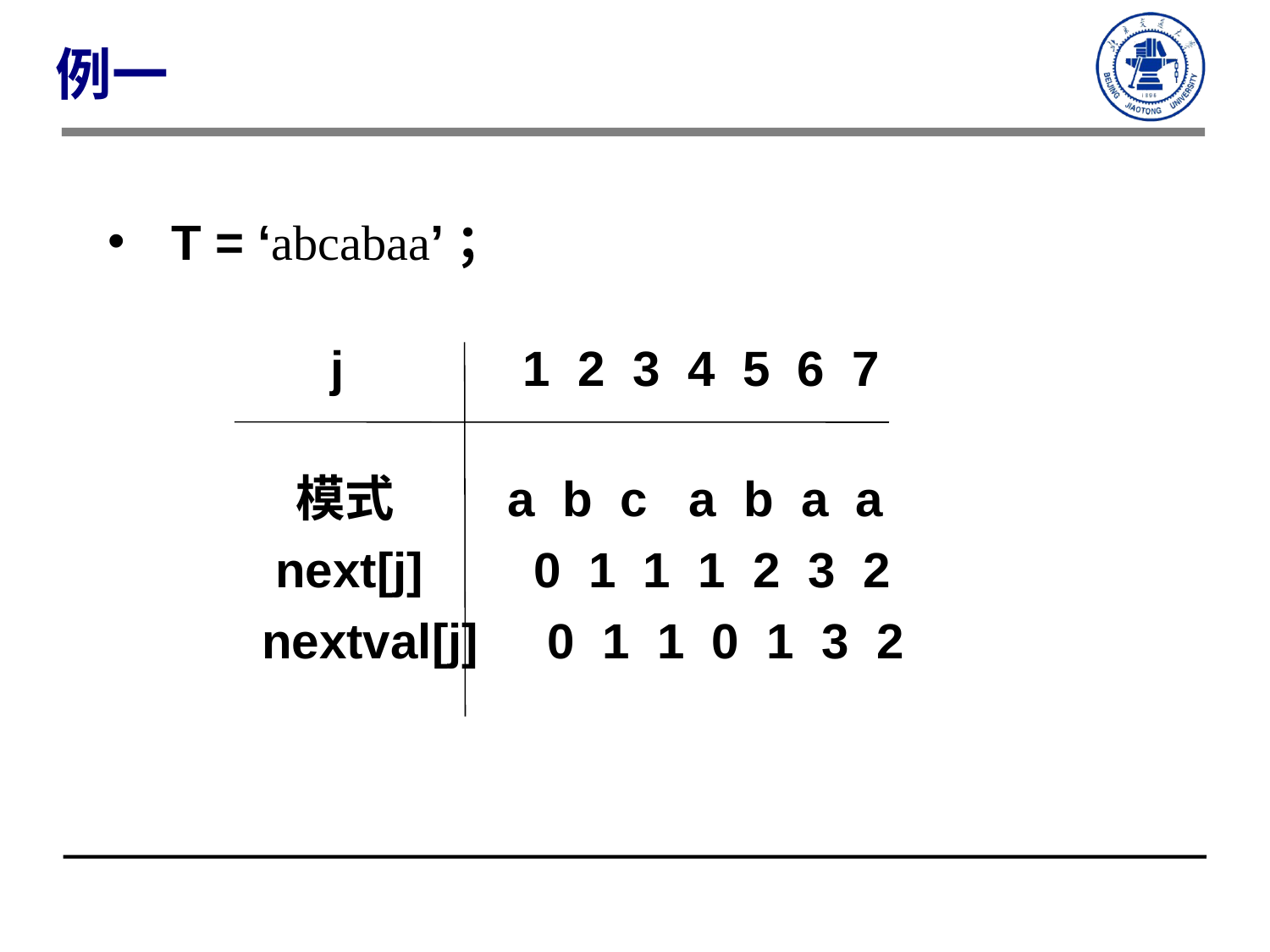

例一
T = ‘abcabaa’；
     j             1  2  3  4  5  6  7

  模式         a  b  c   a  b  a  a
 next[j]        0  1  1  1  2  3  2
nextval[j]     0  1  1  0  1  3  2